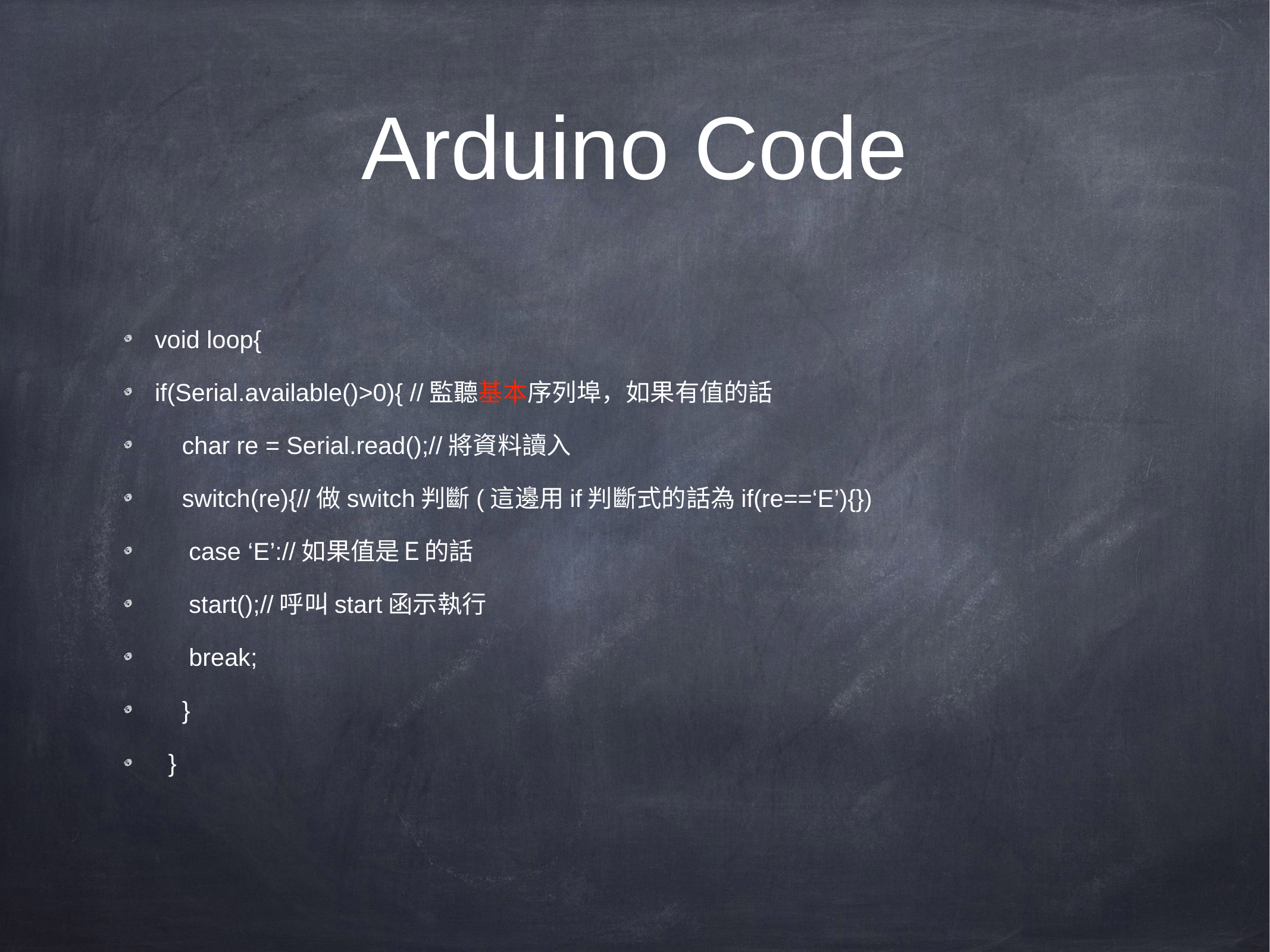

# Arduino Code
void loop{
if(Serial.available()>0){ //監聽基本序列埠，如果有值的話
    char re = Serial.read();//將資料讀入
    switch(re){//做switch判斷(這邊用if判斷式的話為if(re==‘E’){})
     case ‘E’://如果值是Ｅ的話
     start();//呼叫start函示執行
     break;
    }
  }
9